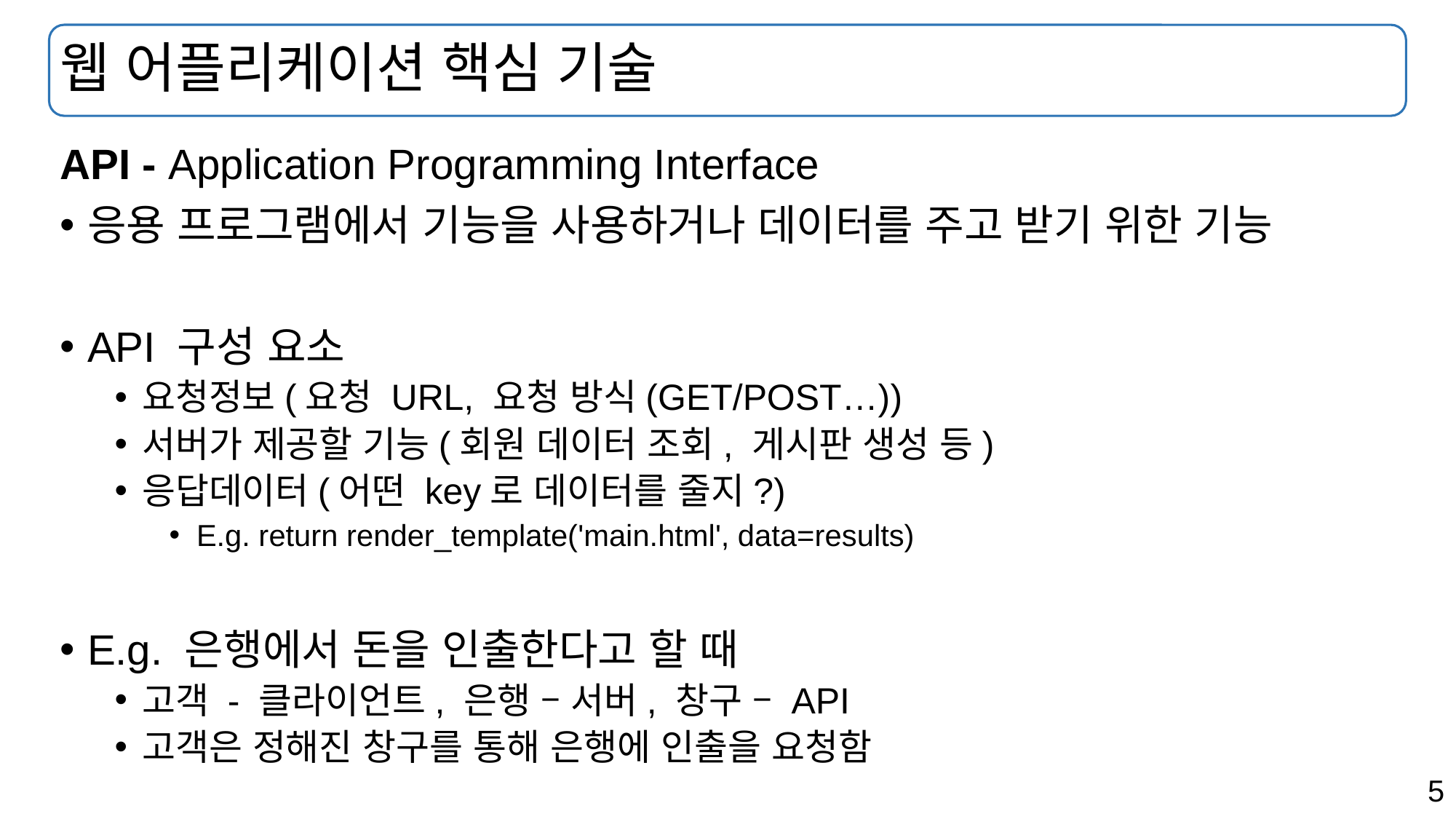

# 웹 어플리케이션 핵심 기술
API - Application Programming Interface
응용 프로그램에서 기능을 사용하거나 데이터를 주고 받기 위한 기능

API 구성 요소
요청정보(요청 URL, 요청 방식(GET/POST…))
서버가 제공할 기능(회원 데이터 조회, 게시판 생성 등)
응답데이터(어떤 key로 데이터를 줄지?)
E.g. return render_template('main.html', data=results)

E.g. 은행에서 돈을 인출한다고 할 때
고객 - 클라이언트, 은행 – 서버, 창구 – API
고객은 정해진 창구를 통해 은행에 인출을 요청함